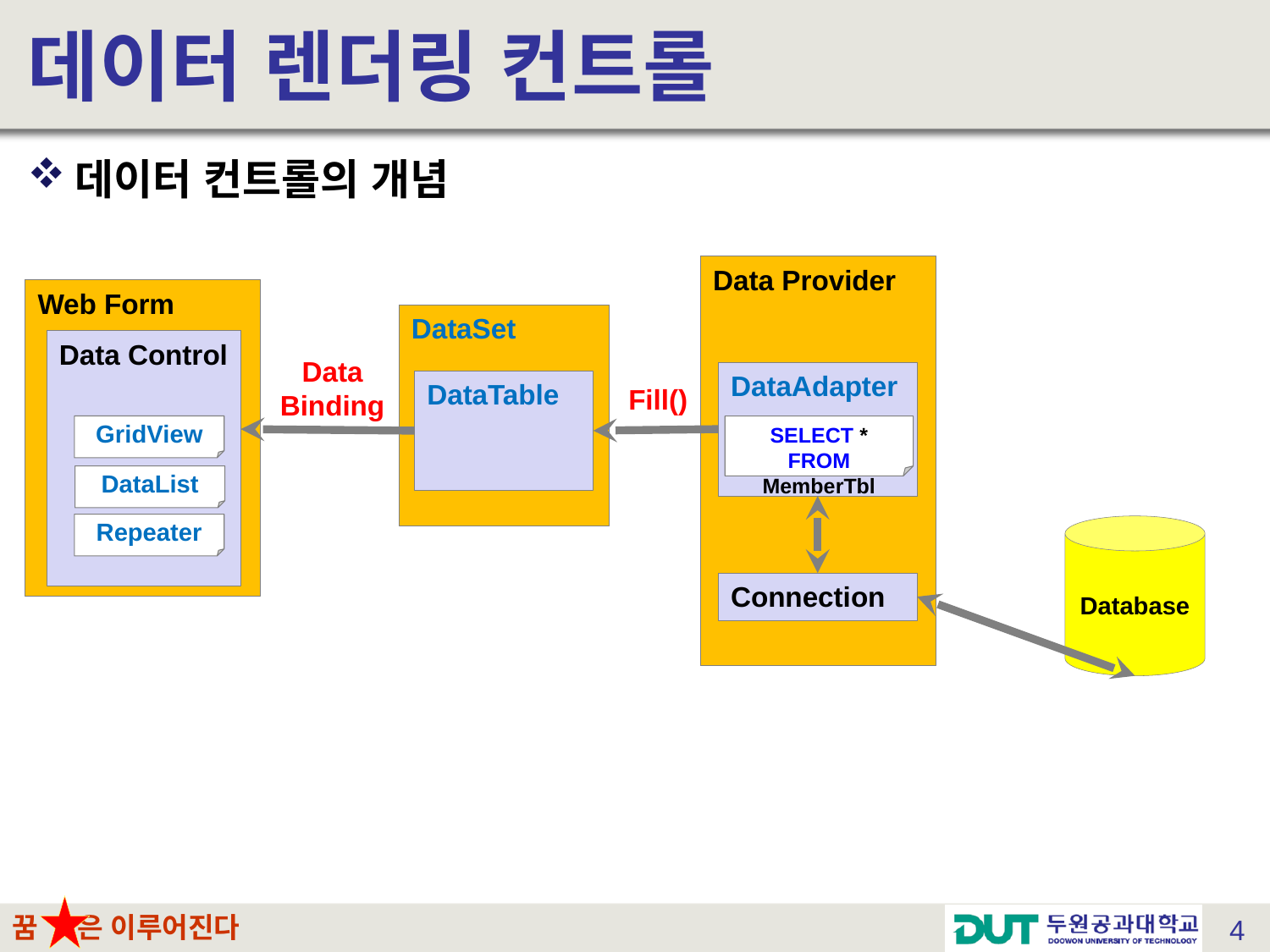

# 데이터 렌더링 컨트롤
데이터 컨트롤의 개념
Data Provider
Web Form
DataSet
Data Control
Data
Binding
DataAdapter
DataTable
Fill()
GridView
SELECT * FROM MemberTbl
DataList
Repeater
Database
Connection